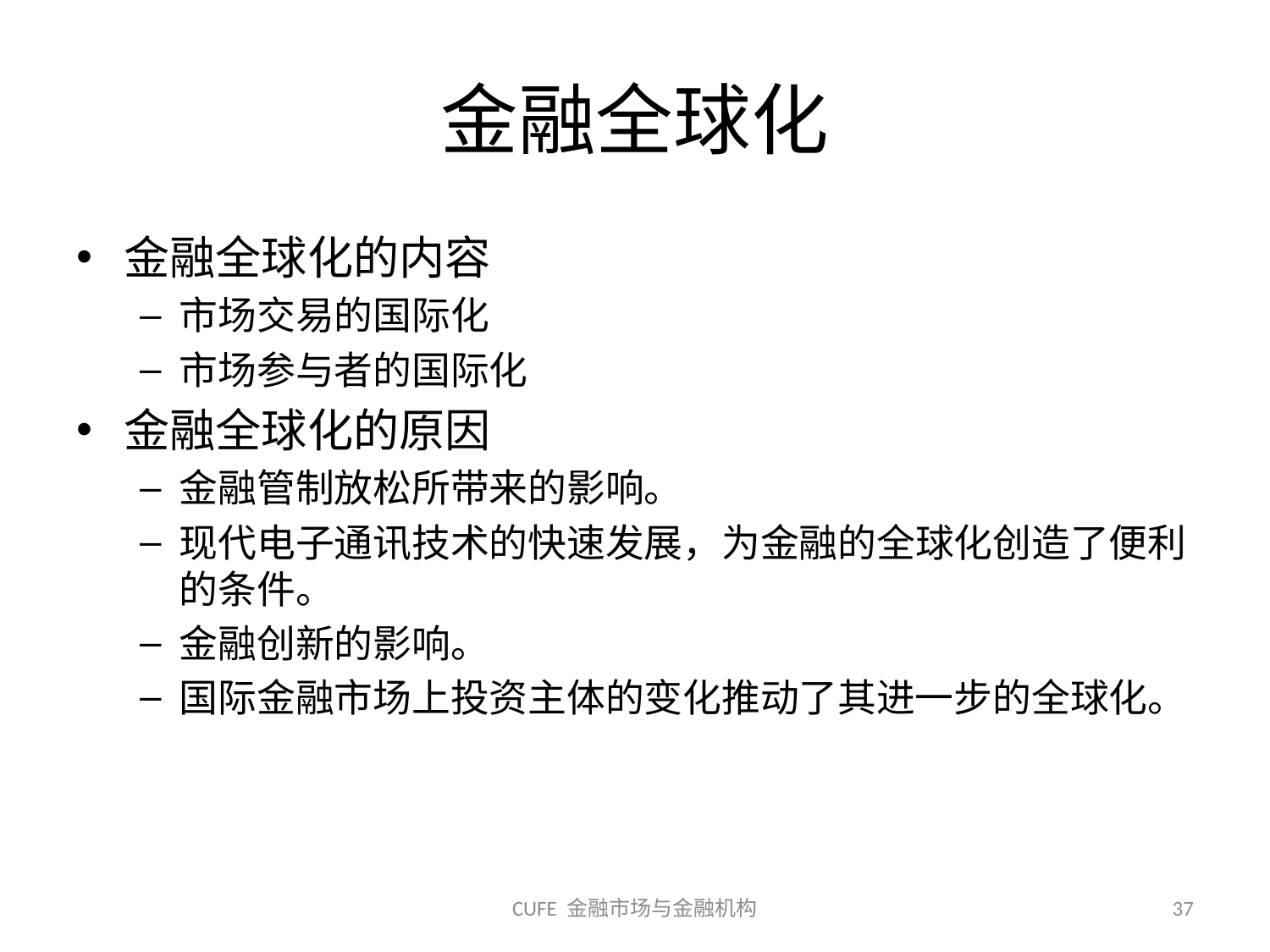

# 金融全球化
金融全球化的内容
市场交易的国际化
市场参与者的国际化
金融全球化的原因
金融管制放松所带来的影响。
现代电子通讯技术的快速发展，为金融的全球化创造了便利的条件。
金融创新的影响。
国际金融市场上投资主体的变化推动了其进一步的全球化。
CUFE 金融市场与金融机构
37